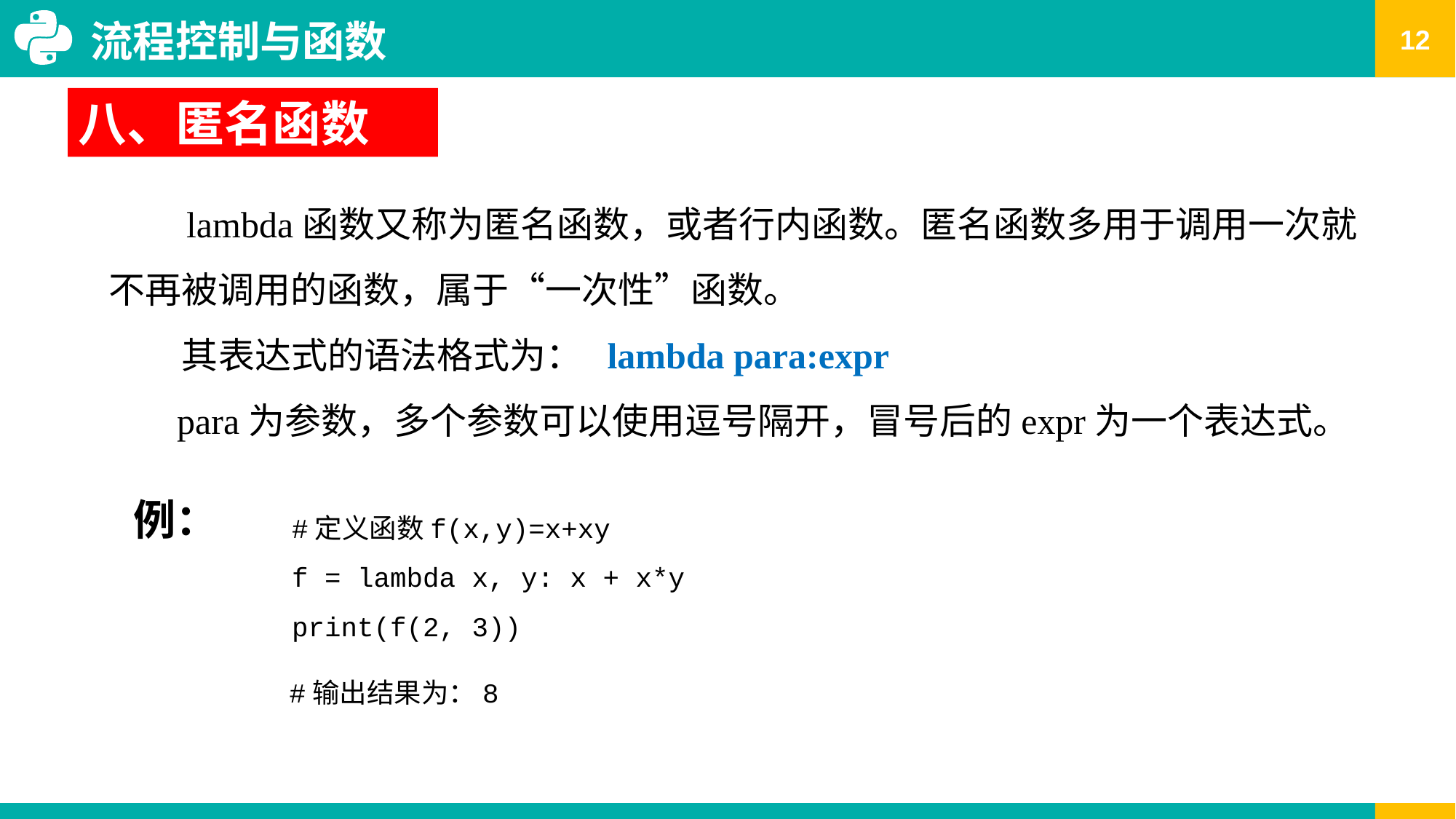

流程控制与函数
八、匿名函数
      lambda函数又称为匿名函数，或者行内函数。匿名函数多用于调用一次就不再被调用的函数，属于“一次性”函数。
    其表达式的语法格式为：  lambda para:expr
    para为参数，多个参数可以使用逗号隔开，冒号后的expr为一个表达式。

例：
#定义函数f(x,y)=x+xy
f = lambda x, y: x + x*y
print(f(2, 3))
#输出结果为：8